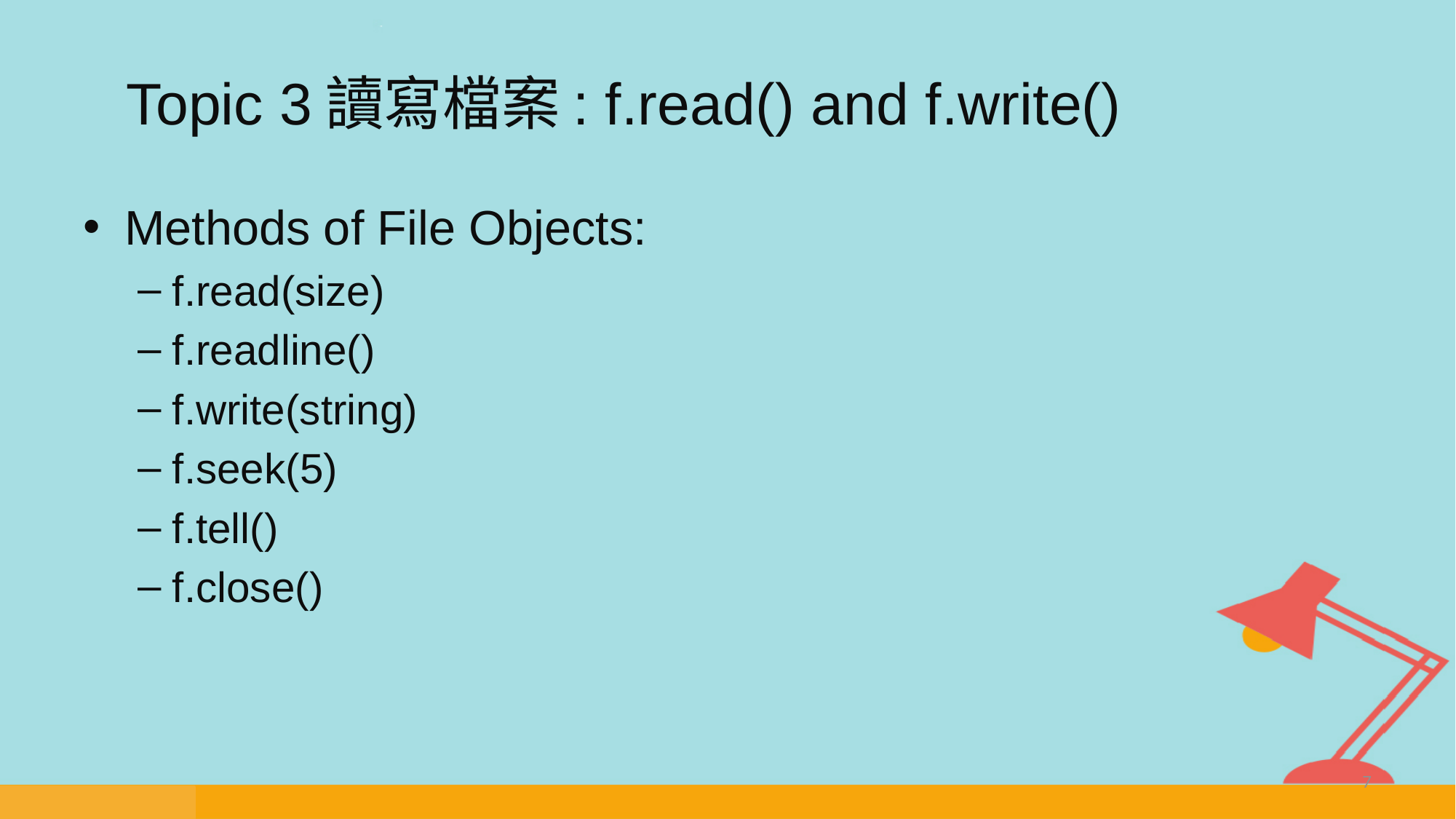

# Topic 3讀寫檔案: f.read() and f.write()
Methods of File Objects:
f.read(size)
f.readline()
f.write(string)
f.seek(5)
f.tell()
f.close()

7